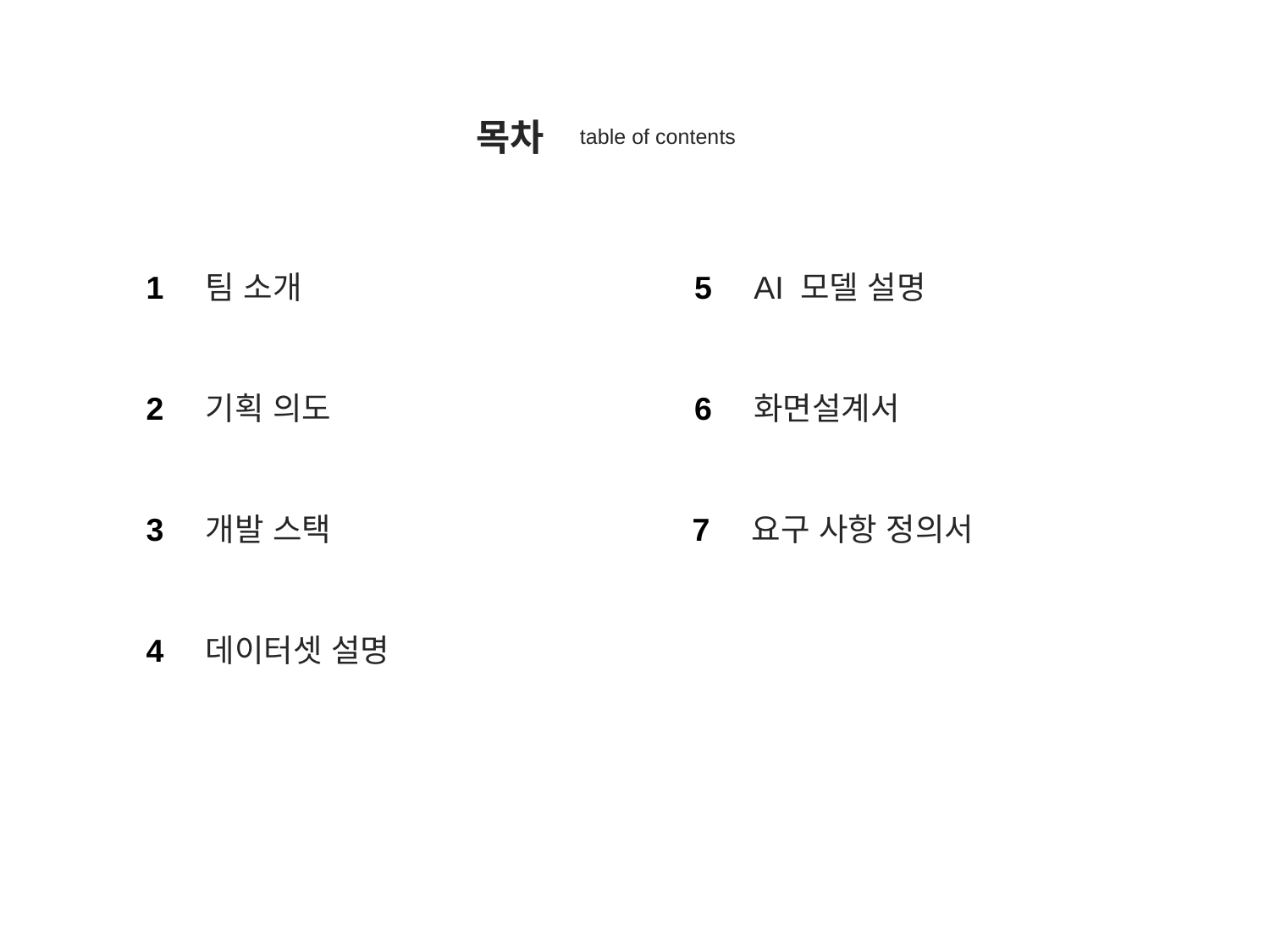

목차
table of contents
1
팀 소개
5
AI 모델 설명
화면설계서
6
기획 의도
2
개발 스택
3
요구 사항 정의서
7
데이터셋 설명
4